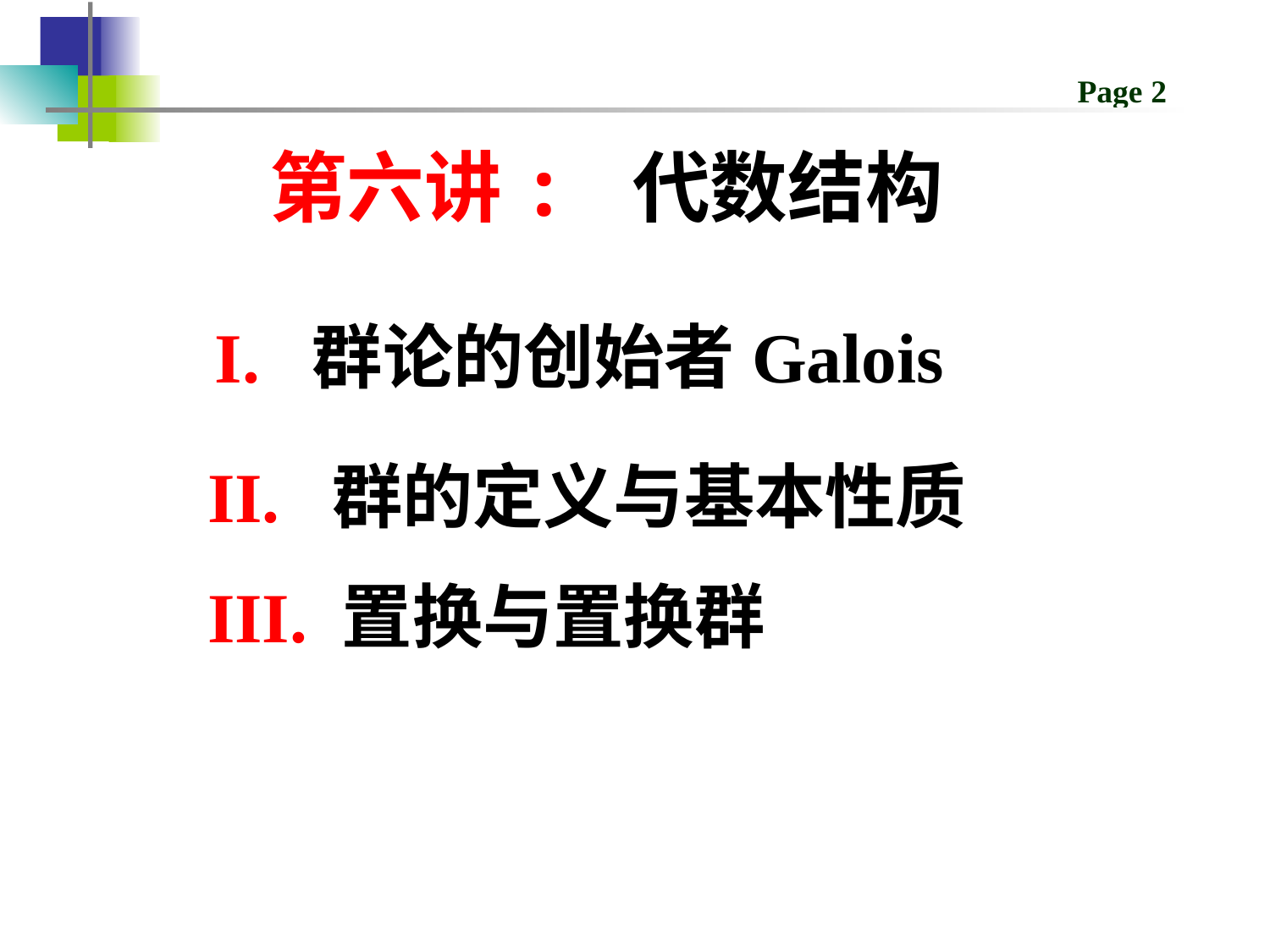

# 第六讲: 代数结构
 I.  群论的创始者Galois
II.  群的定义与基本性质
III. 置换与置换群